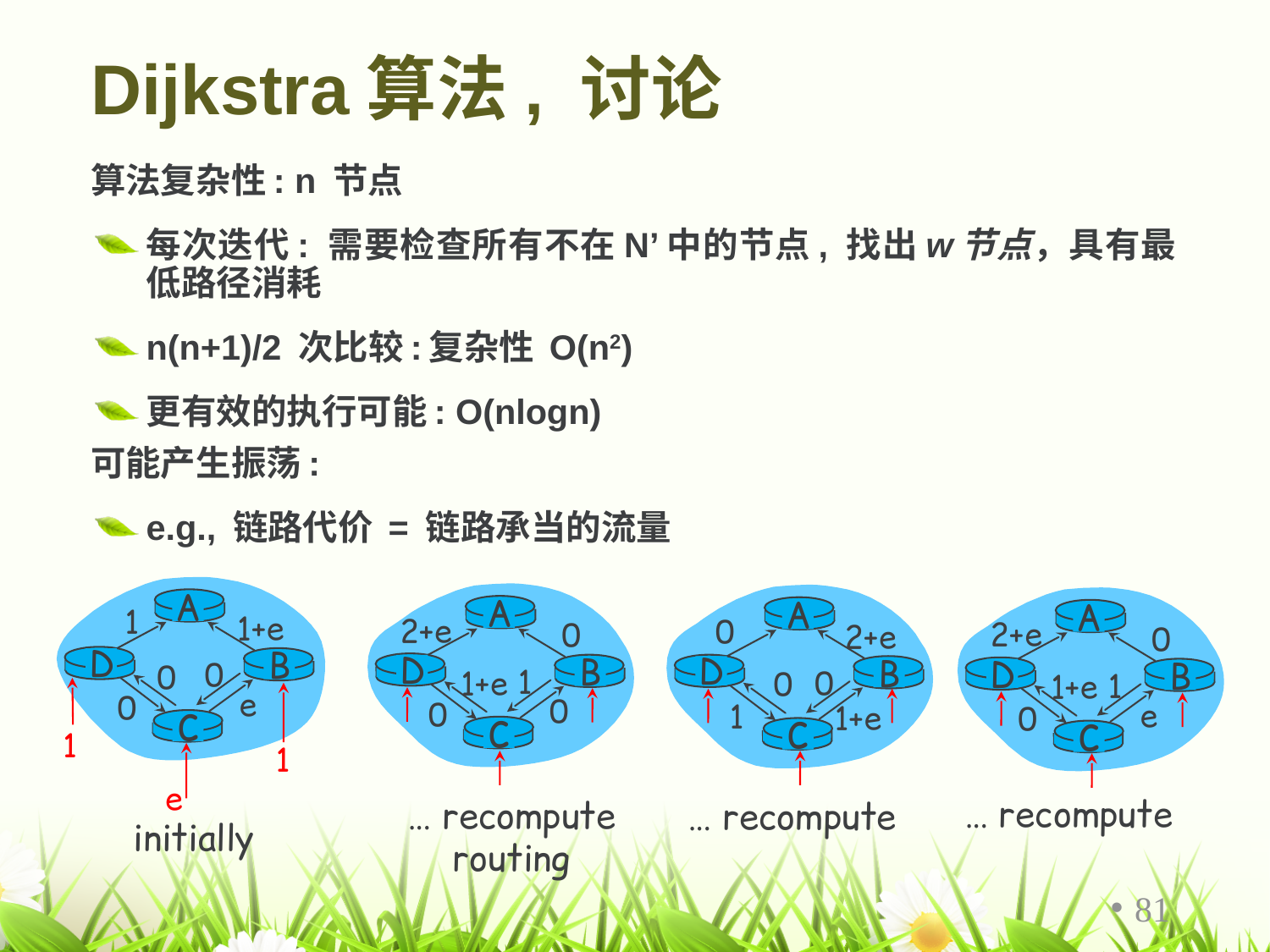

# Dijkstra算法, 讨论
算法复杂性: n 节点
每次迭代: 需要检查所有不在N’中的节点, 找出w节点，具有最低路径消耗
n(n+1)/2 次比较:复杂性 O(n2)
更有效的执行可能: O(nlogn)
可能产生振荡:
e.g., 链路代价 = 链路承当的流量

A

A

A

A

1
1+e
2+e
0
2+e
0
2+e
0

D

B

D

D

B

B

D

B

0
0
1
1+e
0
0
1
1+e

e

0

0

0

e
1

1+e
0

C

C

C

C

1
1

e
… recompute
… recompute
routing
… recompute
initially
81